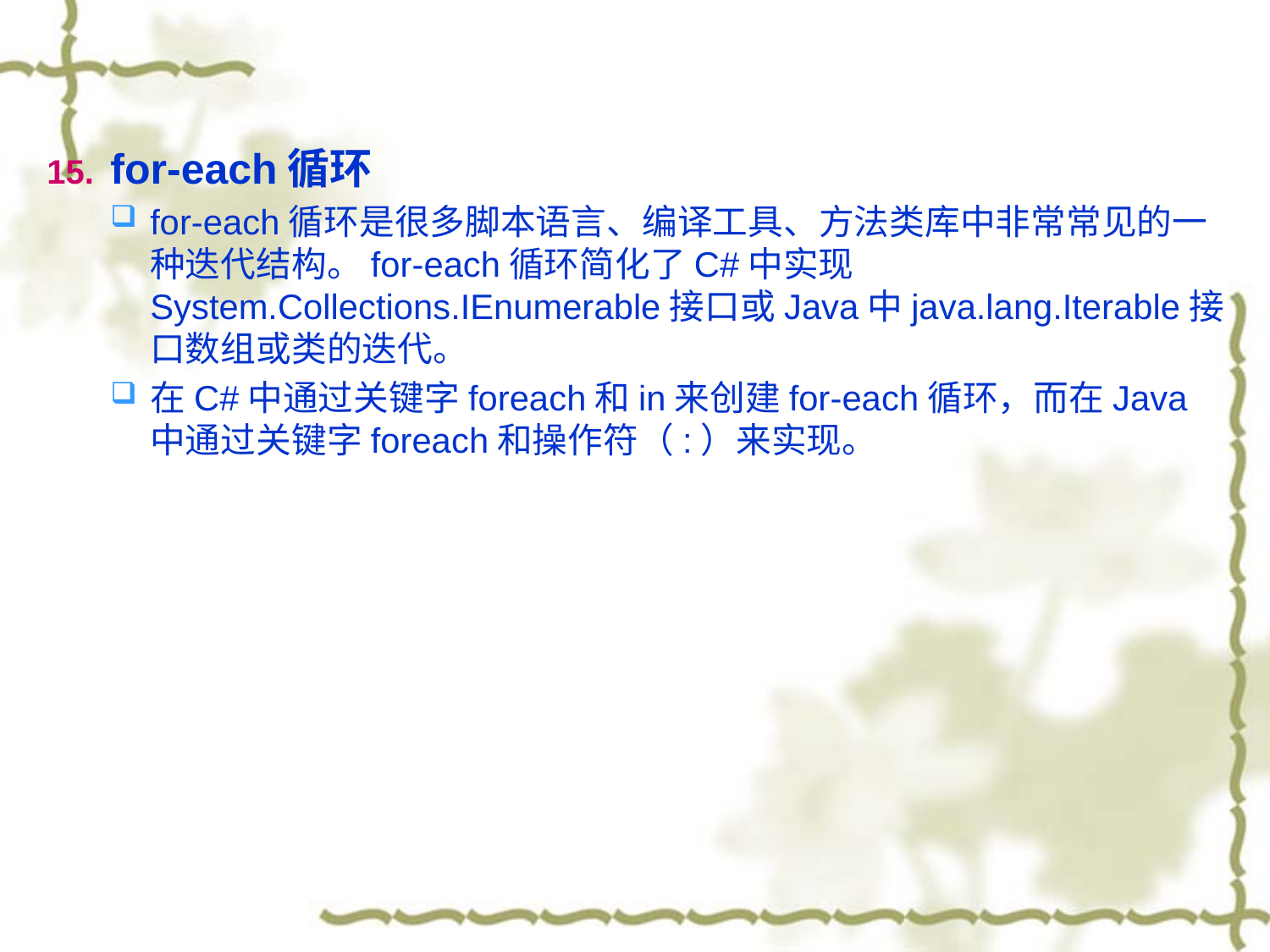

for-each循环
for-each循环是很多脚本语言、编译工具、方法类库中非常常见的一种迭代结构。for-each循环简化了C#中实现System.Collections.IEnumerable接口或Java中java.lang.Iterable接口数组或类的迭代。
在C#中通过关键字foreach和in来创建for-each循环，而在Java中通过关键字foreach和操作符（:）来实现。